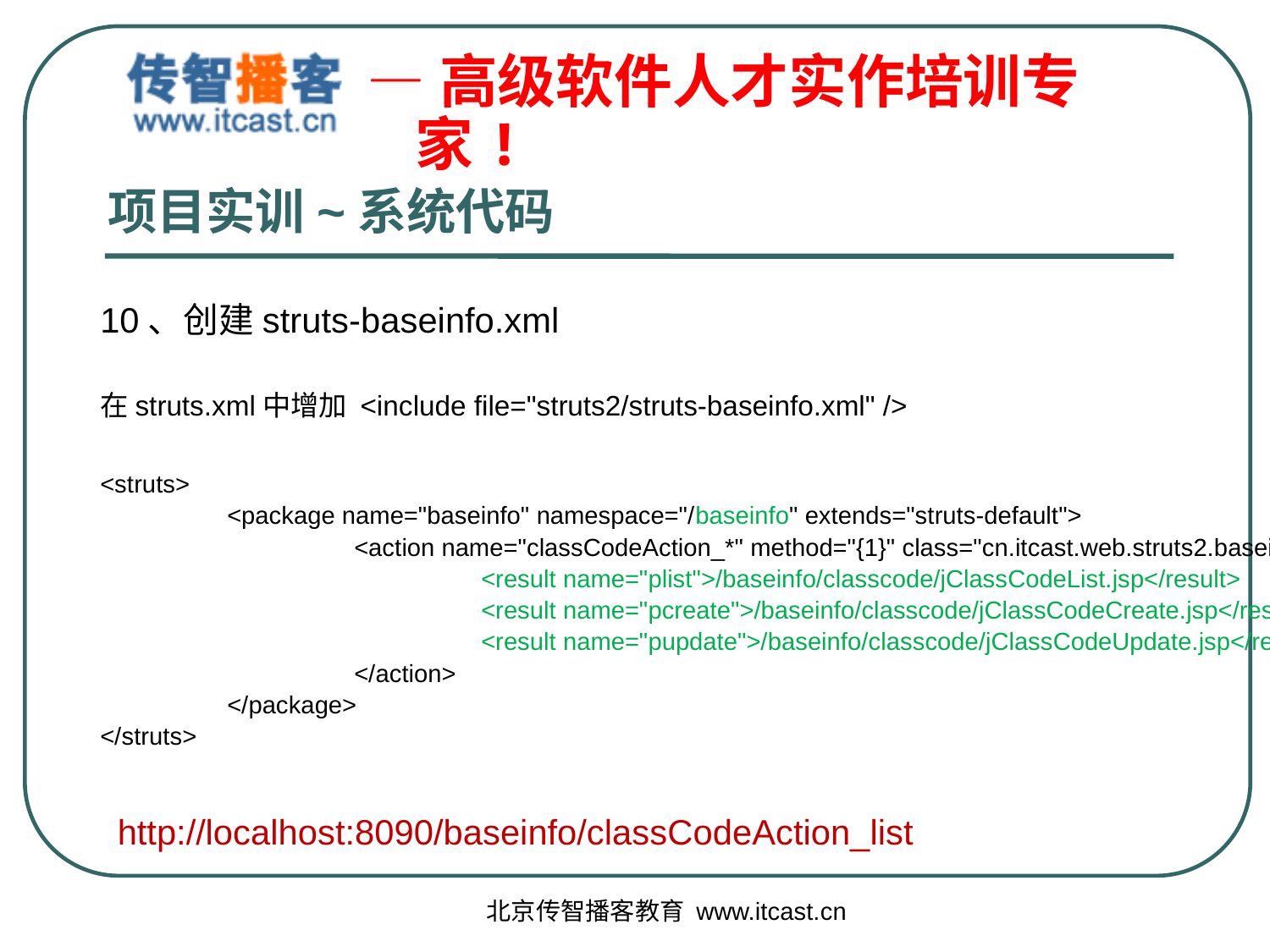

# 项目实训~系统代码
10、创建struts-baseinfo.xml

在struts.xml中增加 <include file="struts2/struts-baseinfo.xml" />

<struts>
	<package name="baseinfo" namespace="/baseinfo" extends="struts-default">
		<action name="classCodeAction_*" method="{1}" class="cn.itcast.web.struts2.baseinfo.classcode.ClassCodeAction">
			<result name="plist">/baseinfo/classcode/jClassCodeList.jsp</result>
			<result name="pcreate">/baseinfo/classcode/jClassCodeCreate.jsp</result>
			<result name="pupdate">/baseinfo/classcode/jClassCodeUpdate.jsp</result>
		</action>
	</package>
</struts>

http://localhost:8090/baseinfo/classCodeAction_list
北京传智播客教育 www.itcast.cn